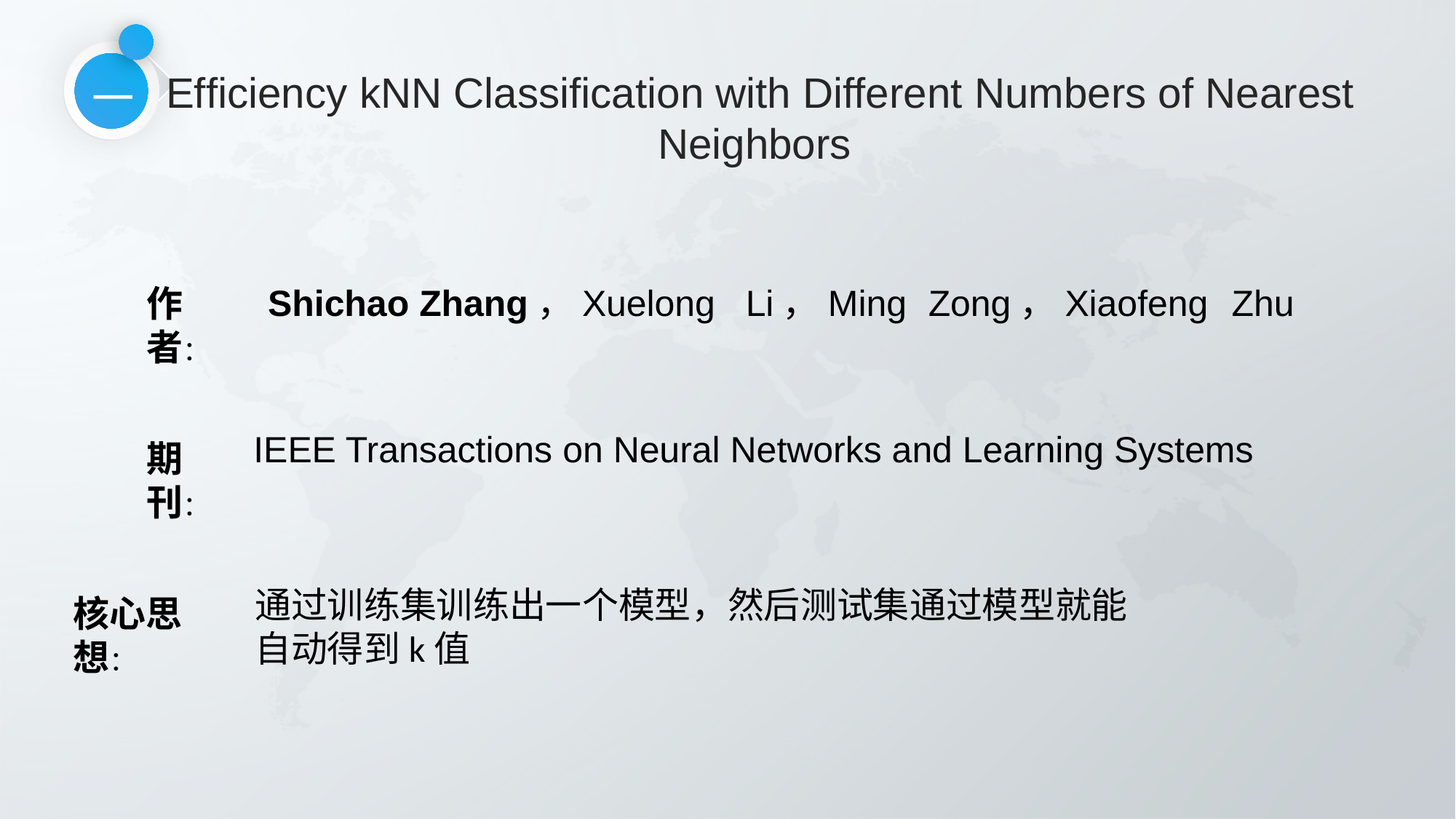

Efﬁciency kNN Classiﬁcation with Different Numbers of Nearest Neighbors
一
作者：
Shichao Zhang，Xuelong   Li，Ming  Zong，Xiaofeng  Zhu
期刊：
IEEE Transactions on Neural Networks and Learning Systems
通过训练集训练出一个模型，然后测试集通过模型就能自动得到k值
核心思想：